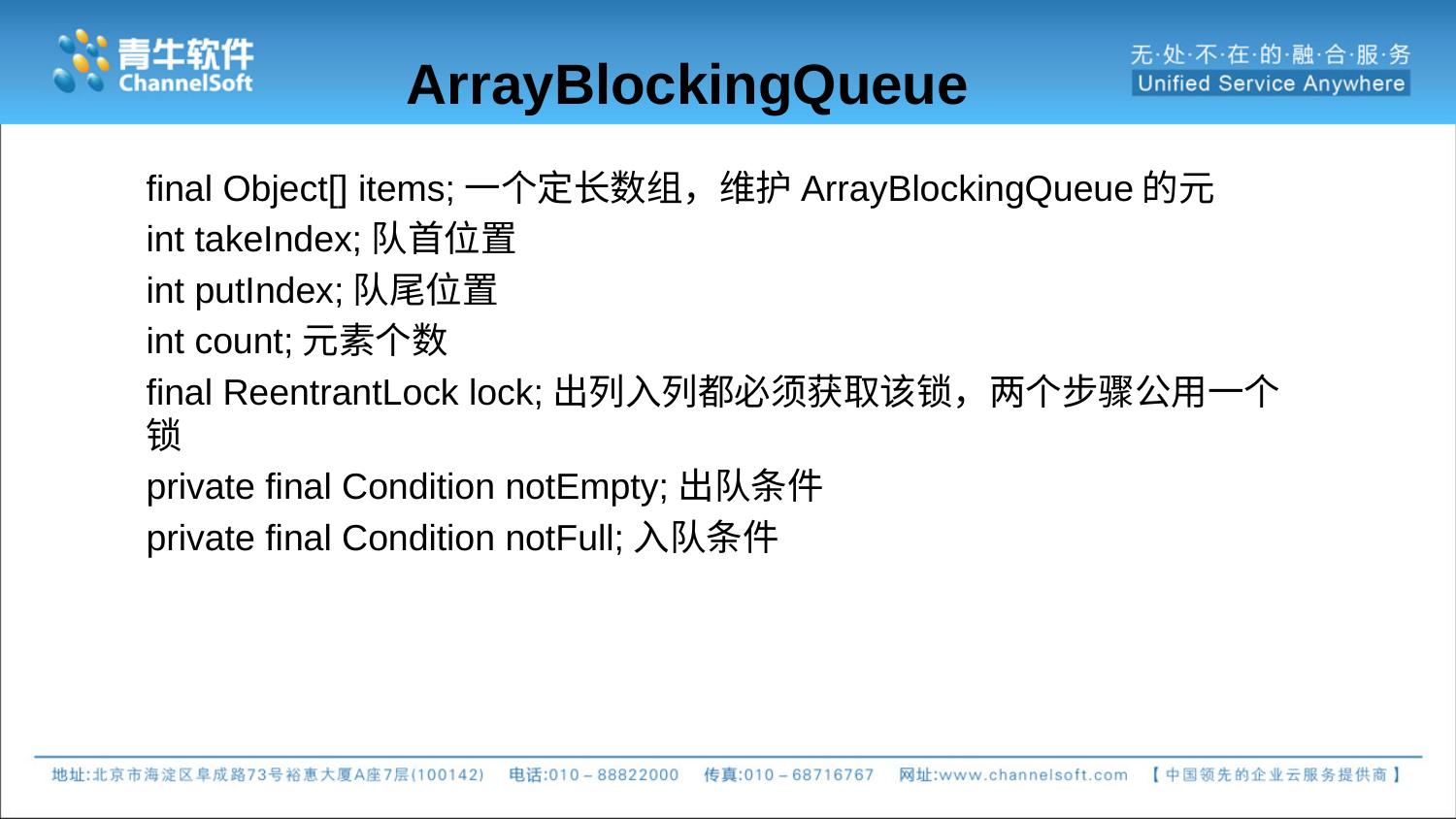

# ArrayBlockingQueue
final Object[] items;一个定长数组，维护ArrayBlockingQueue的元
int takeIndex;队首位置
int putIndex;队尾位置
int count;元素个数
final ReentrantLock lock;出列入列都必须获取该锁，两个步骤公用一个锁
private final Condition notEmpty;出队条件
private final Condition notFull;入队条件